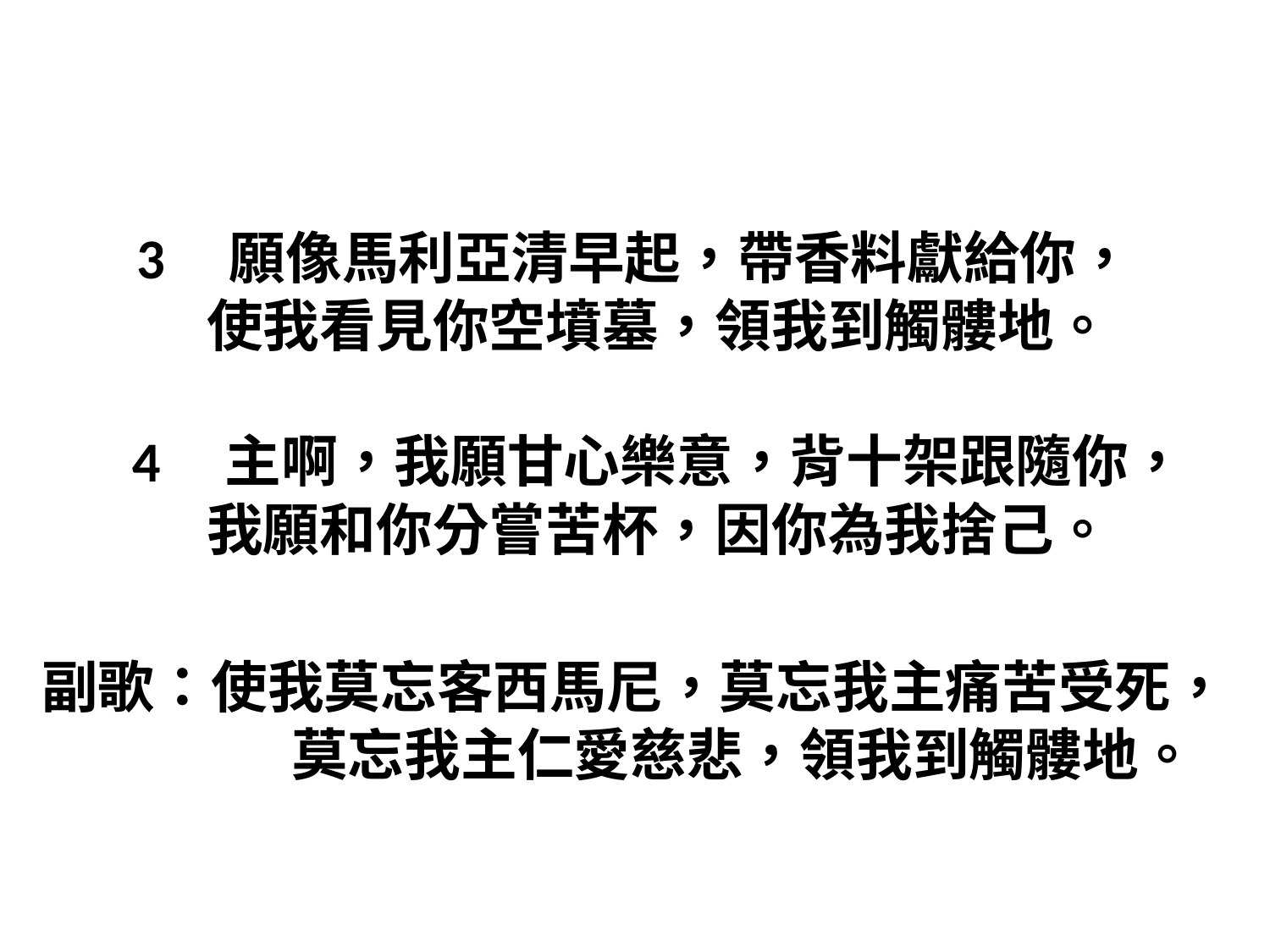

#
3    願像馬利亞清早起，帶香料獻給你，
使我看見你空墳墓，領我到觸髏地。
4    主啊，我願甘心樂意，背十架跟隨你，
我願和你分嘗苦杯，因你為我捨己。

副歌：使我莫忘客西馬尼，莫忘我主痛苦受死，
　　　莫忘我主仁愛慈悲，領我到觸髏地。